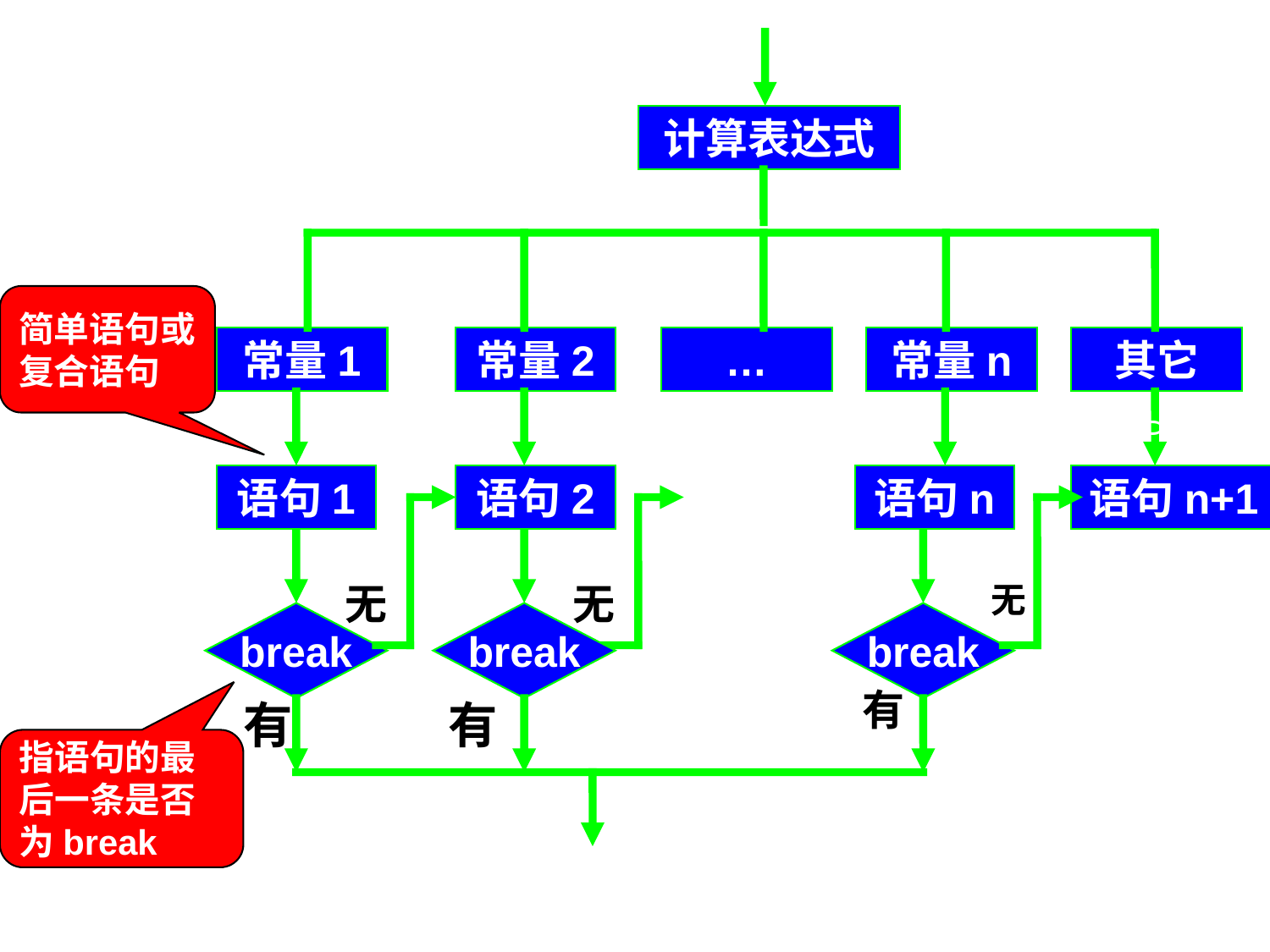

计算表达式

值

=
=
=
=
=
常量1
常量2
…
常量n
其它

0
语句1
语句2
语句n
语句n+1

无

无
break
有
有

无

有
break
break
简单语句或复合语句
指语句的最后一条是否为break